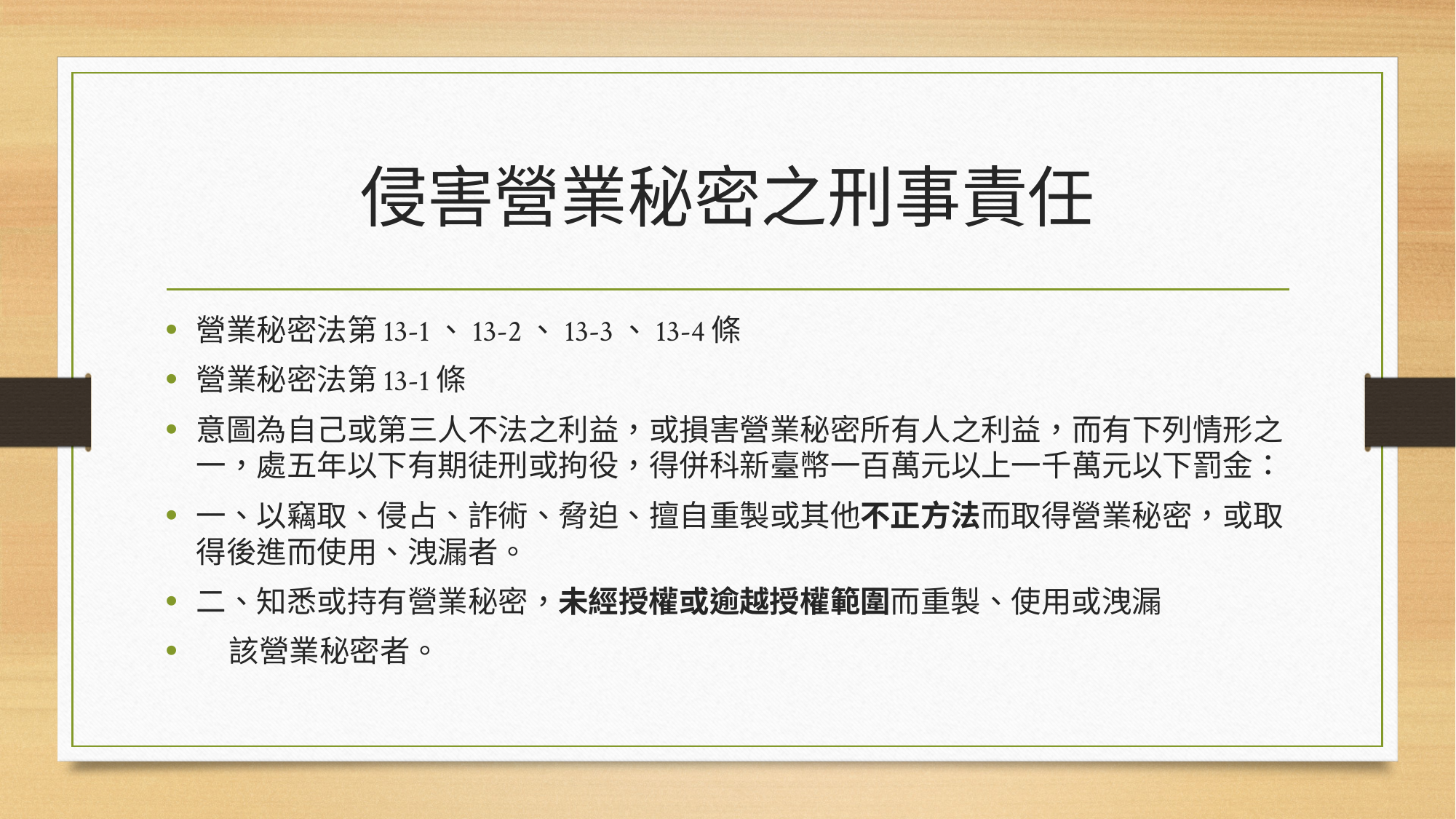

# 侵害營業秘密之刑事責任
營業秘密法第13-1、13-2、13-3、13-4條
營業秘密法第13-1條
意圖為自己或第三人不法之利益，或損害營業秘密所有人之利益，而有下列情形之一，處五年以下有期徒刑或拘役，得併科新臺幣一百萬元以上一千萬元以下罰金：
一、以竊取、侵占、詐術、脅迫、擅自重製或其他不正方法而取得營業秘密，或取得後進而使用、洩漏者。
二、知悉或持有營業秘密，未經授權或逾越授權範圍而重製、使用或洩漏
    該營業秘密者。